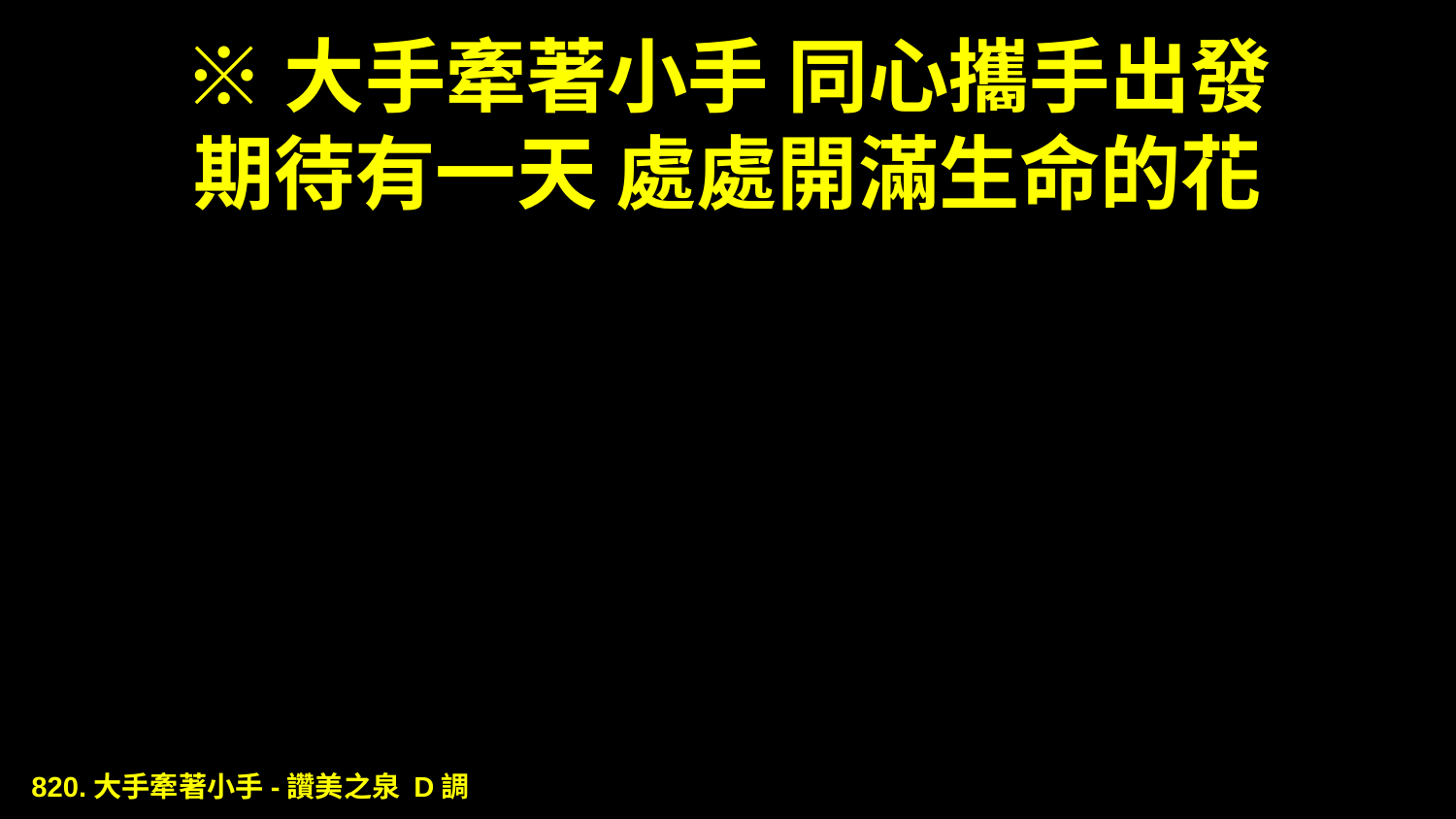

# ※大手牽著小手 同心攜手出發 期待有一天 處處開滿生命的花
820.大手牽著小手-讚美之泉 D調